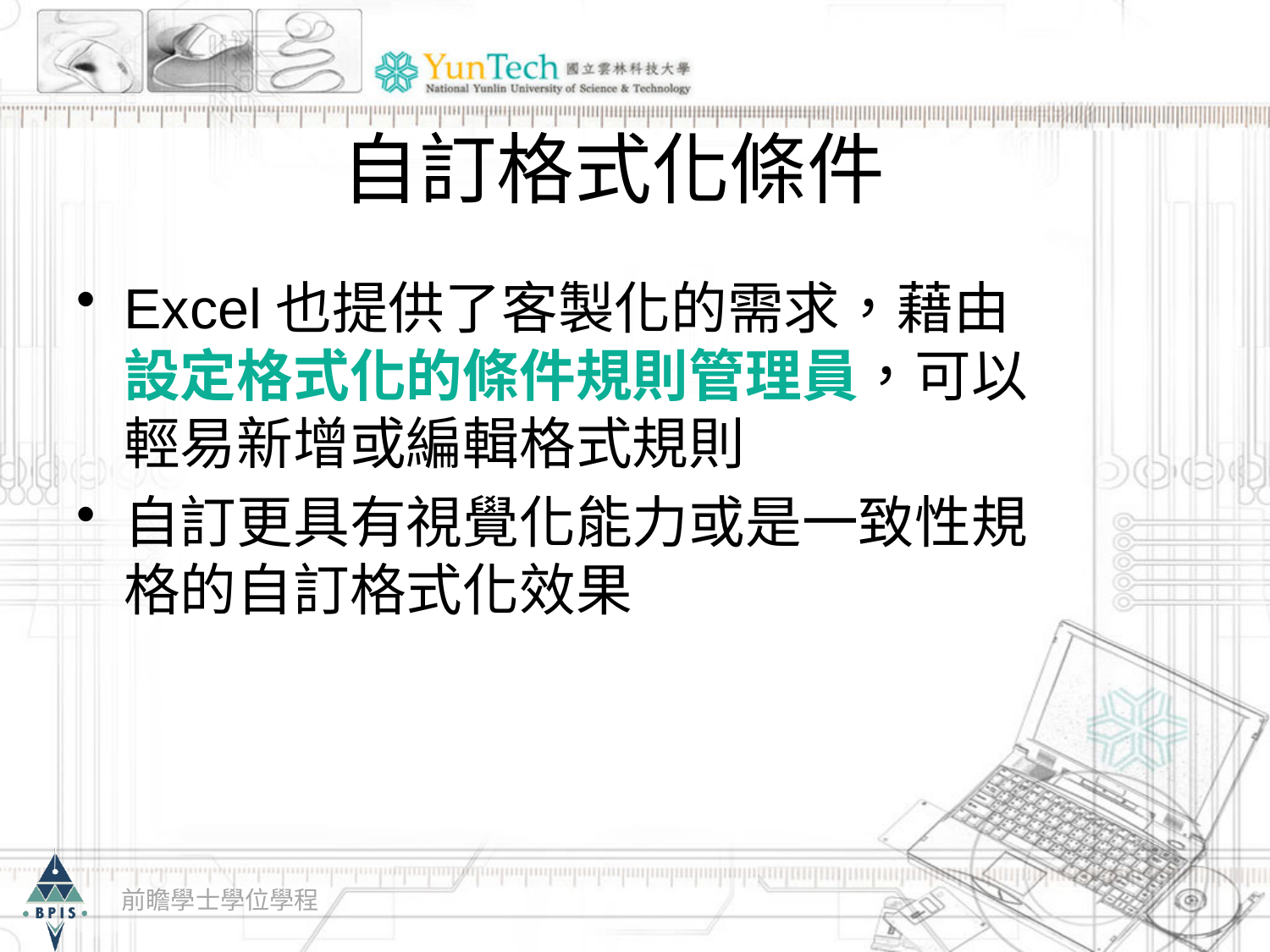

# 自訂格式化條件
Excel也提供了客製化的需求，藉由設定格式化的條件規則管理員，可以輕易新增或編輯格式規則
自訂更具有視覺化能力或是一致性規格的自訂格式化效果